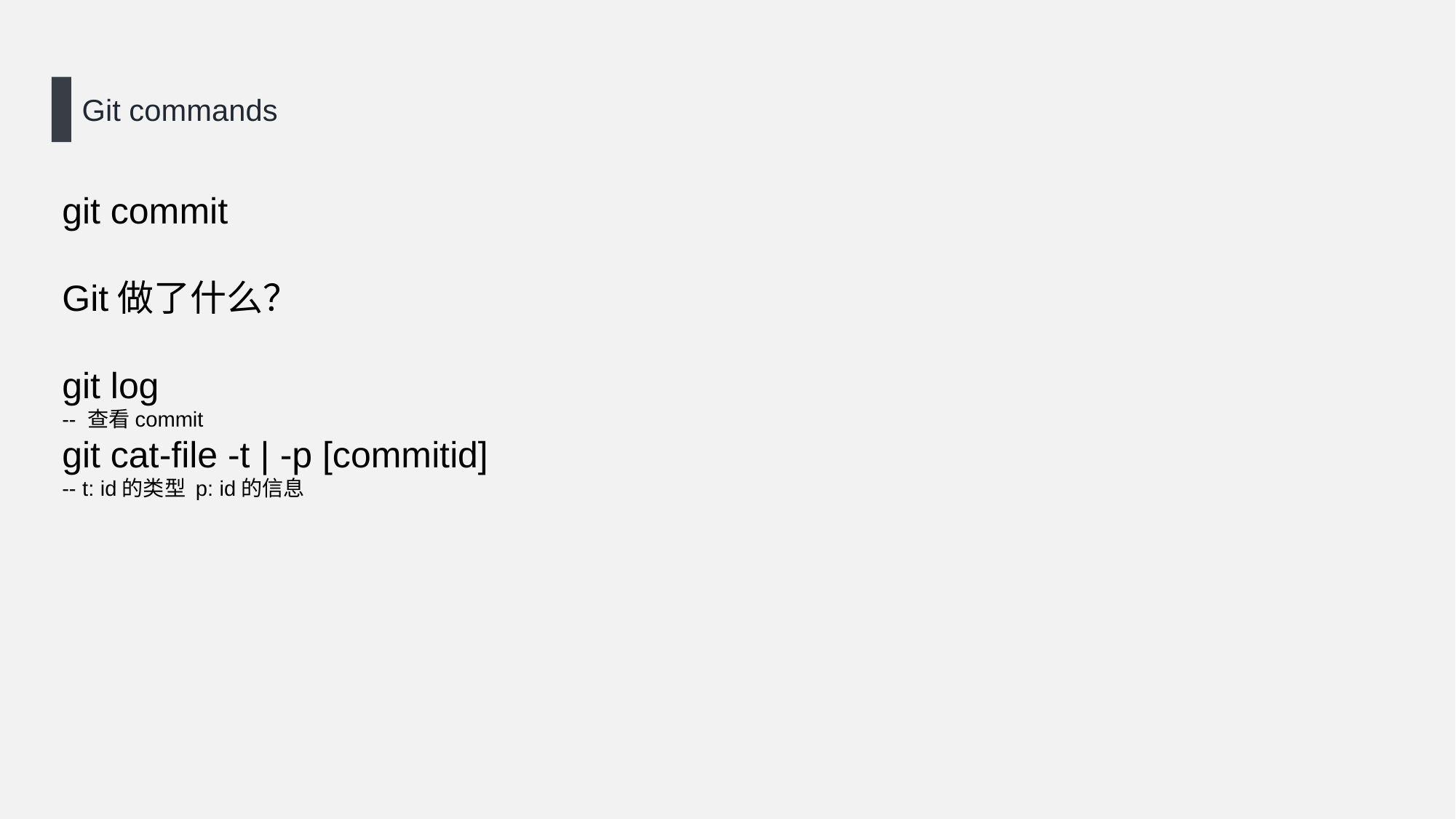

Git commands
git commit

Git做了什么？

git log
-- 查看commit
git cat-file -t | -p [commitid]
-- t: id的类型 p: id的信息